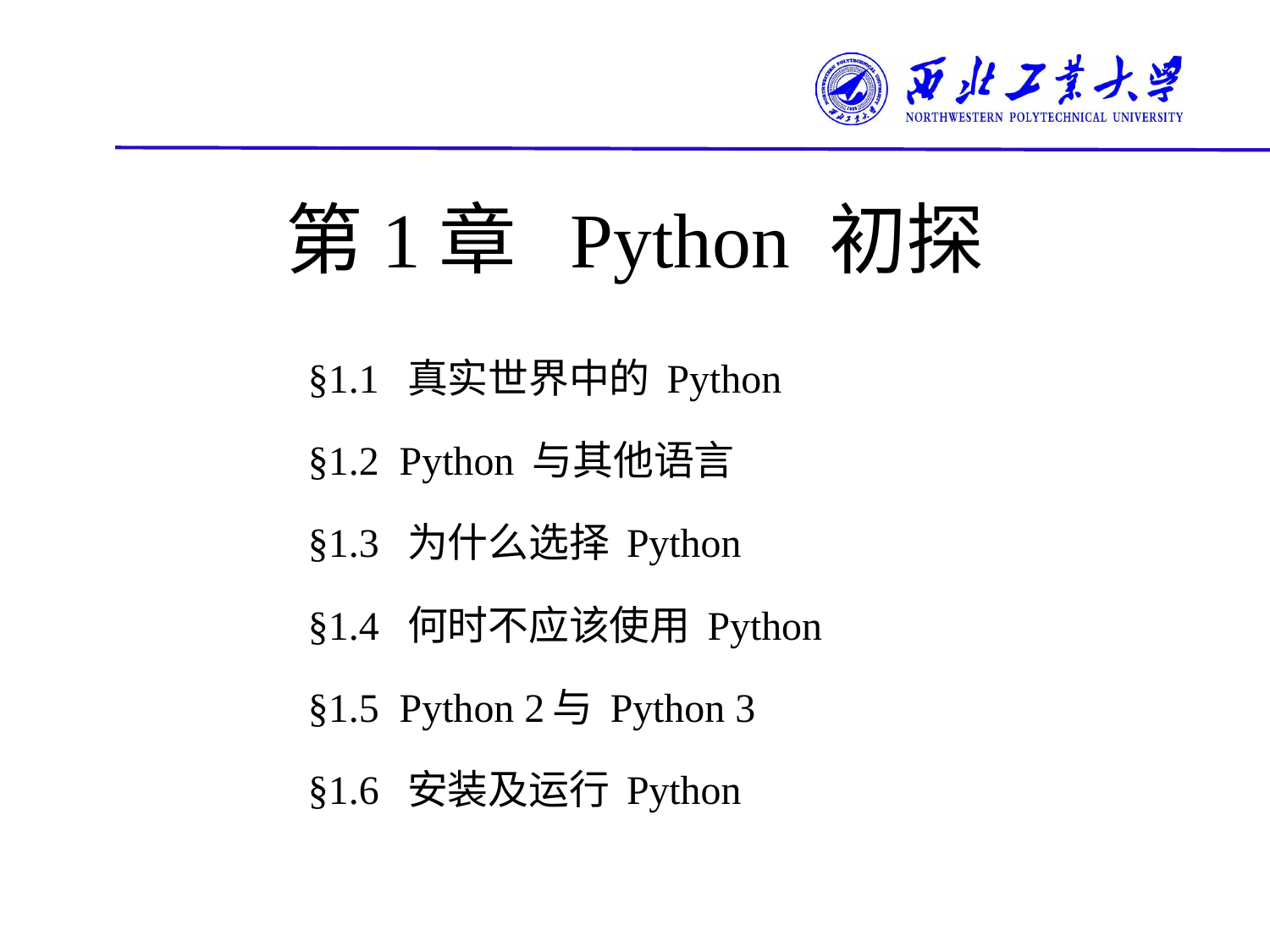

# 第1章  Python 初探
§1.1  真实世界中的 Python
§1.2  Python 与其他语言
§1.3  为什么选择 Python
§1.4  何时不应该使用 Python
§1.5  Python 2与 Python 3
§1.6  安装及运行 Python